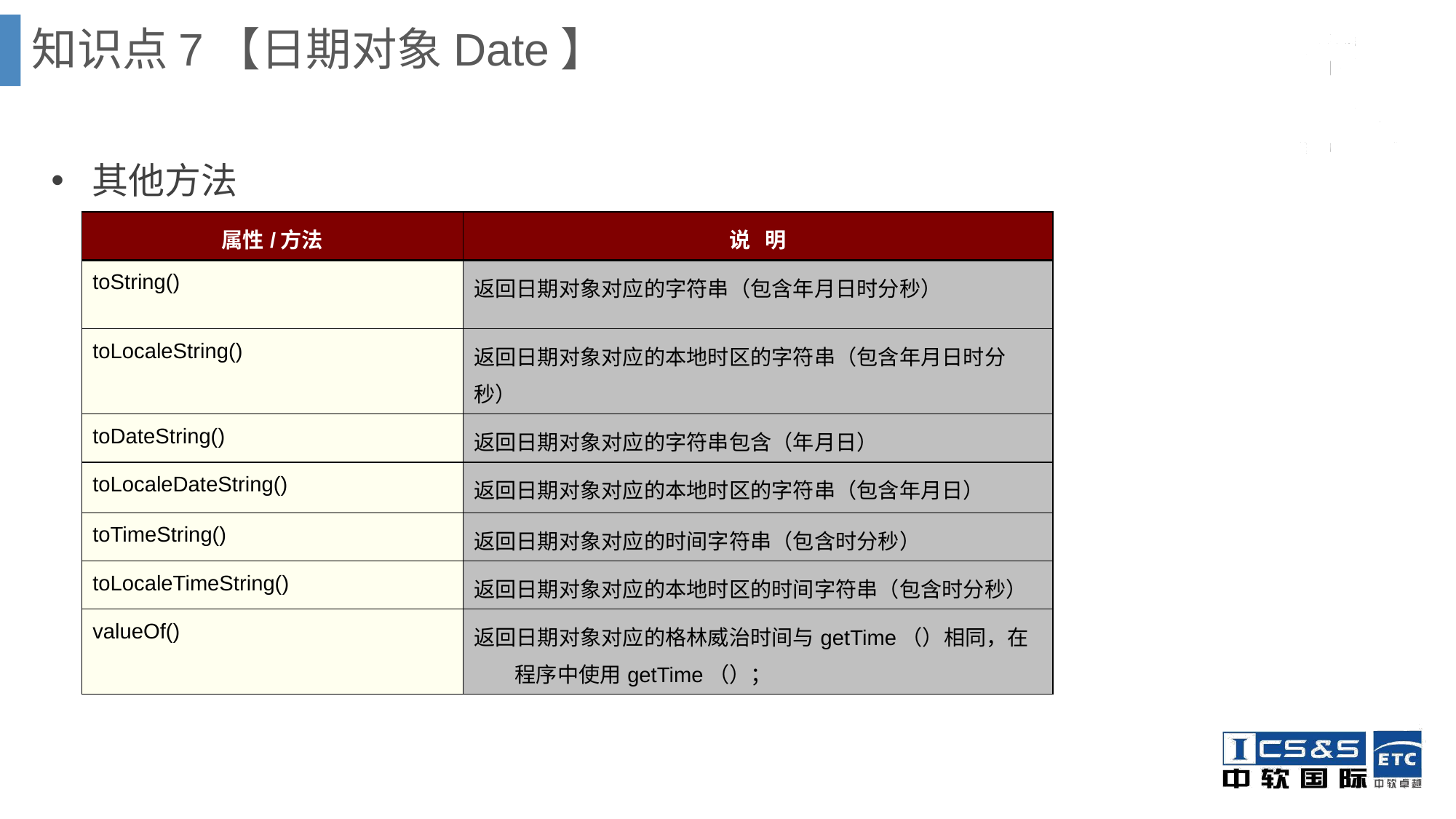

知识点7【日期对象Date】
其他方法
| 属性/方法 | 说 明 |
| --- | --- |
| toString() | 返回日期对象对应的字符串（包含年月日时分秒） |
| toLocaleString() | 返回日期对象对应的本地时区的字符串（包含年月日时分秒） |
| toDateString() | 返回日期对象对应的字符串包含（年月日） |
| toLocaleDateString() | 返回日期对象对应的本地时区的字符串（包含年月日） |
| toTimeString() | 返回日期对象对应的时间字符串（包含时分秒） |
| toLocaleTimeString() | 返回日期对象对应的本地时区的时间字符串（包含时分秒） |
| valueOf() | 返回日期对象对应的格林威治时间与getTime（）相同，在程序中使用getTime（）； |